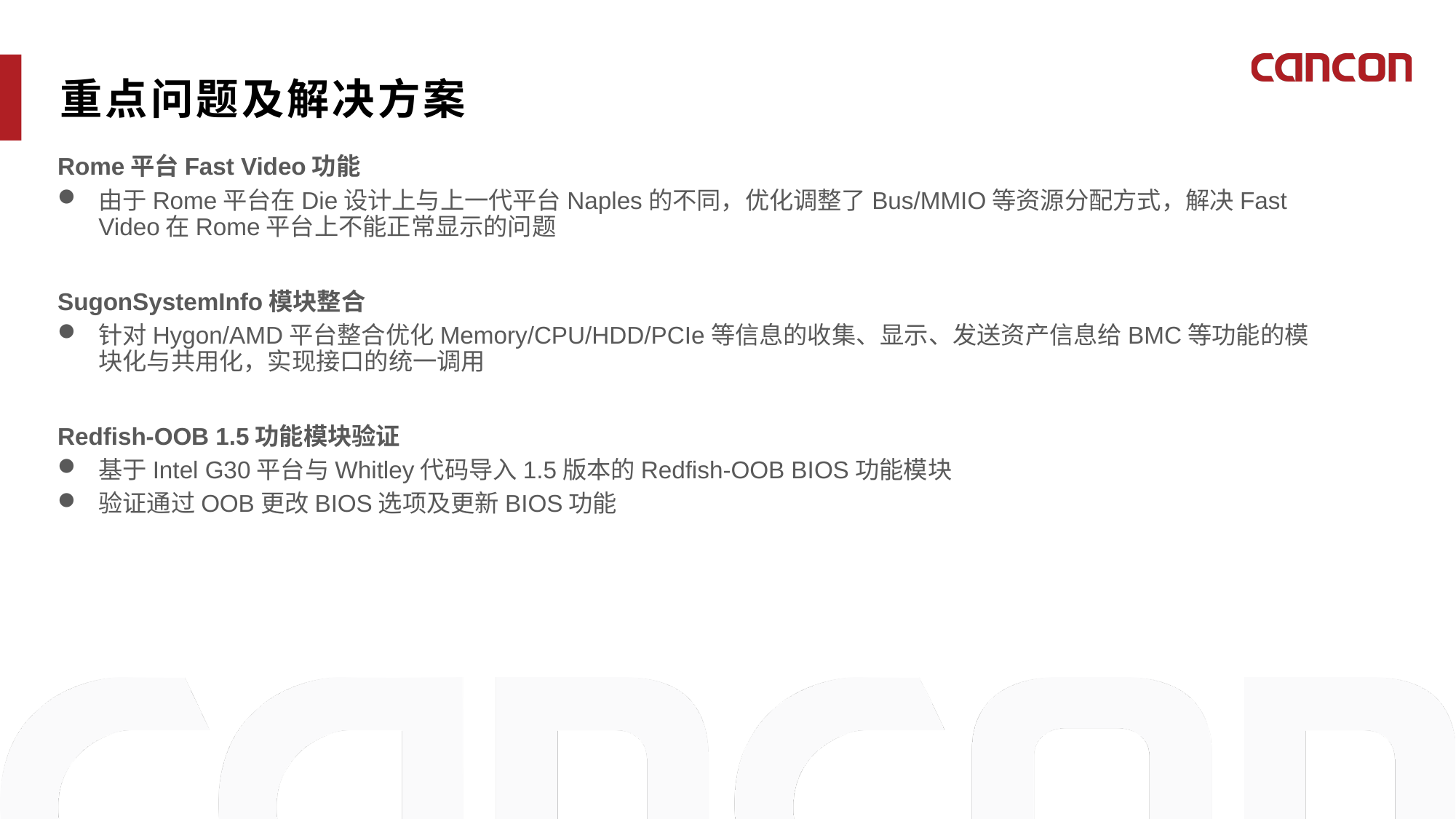

重点问题及解决方案
Rome平台Fast Video功能
由于Rome平台在Die设计上与上一代平台Naples的不同，优化调整了Bus/MMIO等资源分配方式，解决Fast Video在Rome平台上不能正常显示的问题

SugonSystemInfo模块整合
针对Hygon/AMD平台整合优化Memory/CPU/HDD/PCIe等信息的收集、显示、发送资产信息给BMC等功能的模块化与共用化，实现接口的统一调用

Redfish-OOB 1.5功能模块验证
基于Intel G30平台与Whitley代码导入1.5版本的Redfish-OOB BIOS功能模块
验证通过OOB更改BIOS选项及更新BIOS功能